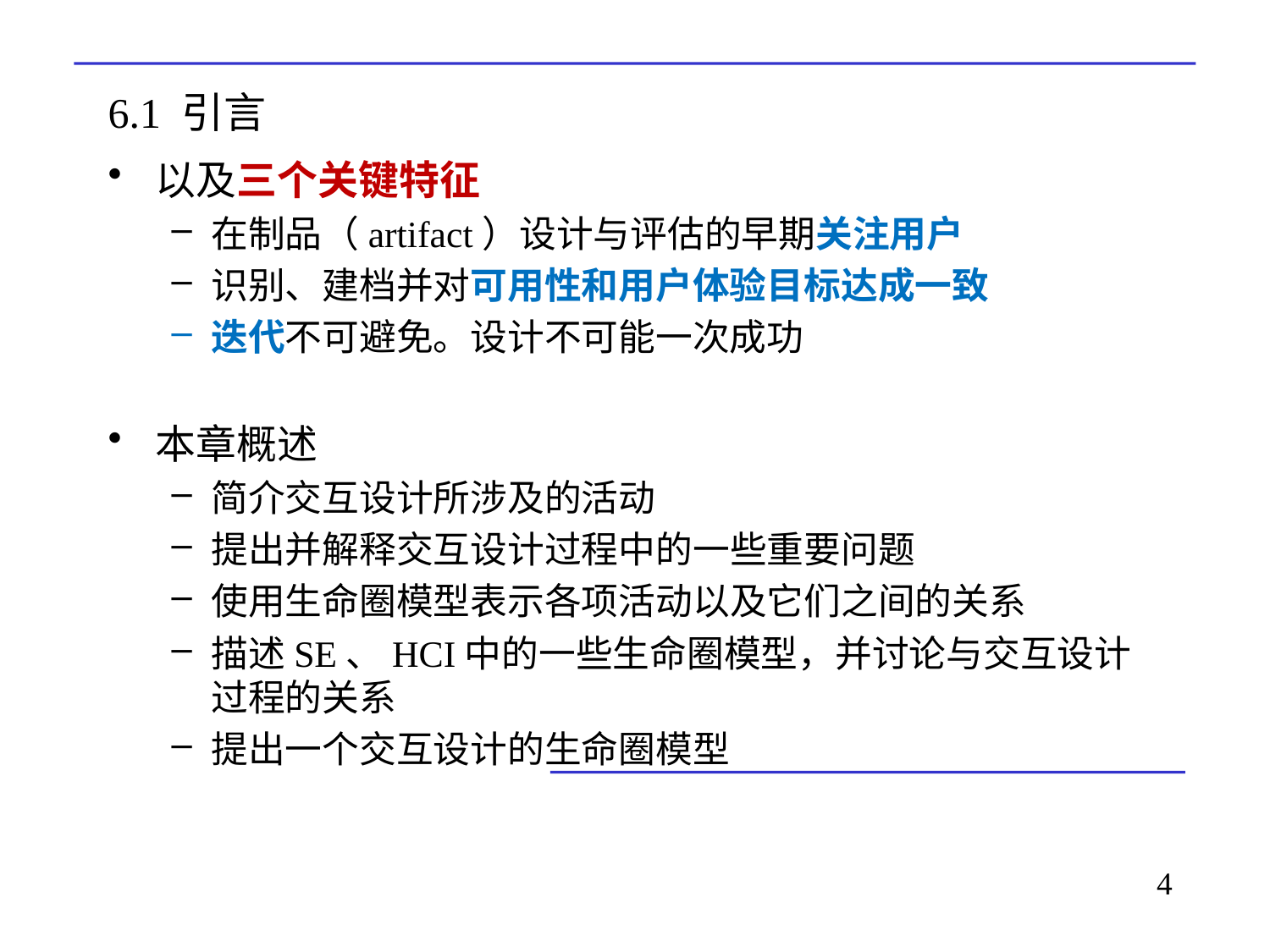

# 6.1 引言
以及三个关键特征
在制品（artifact）设计与评估的早期关注用户
识别、建档并对可用性和用户体验目标达成一致
迭代不可避免。设计不可能一次成功

本章概述
简介交互设计所涉及的活动
提出并解释交互设计过程中的一些重要问题
使用生命圈模型表示各项活动以及它们之间的关系
描述SE、HCI中的一些生命圈模型，并讨论与交互设计过程的关系
提出一个交互设计的生命圈模型
4